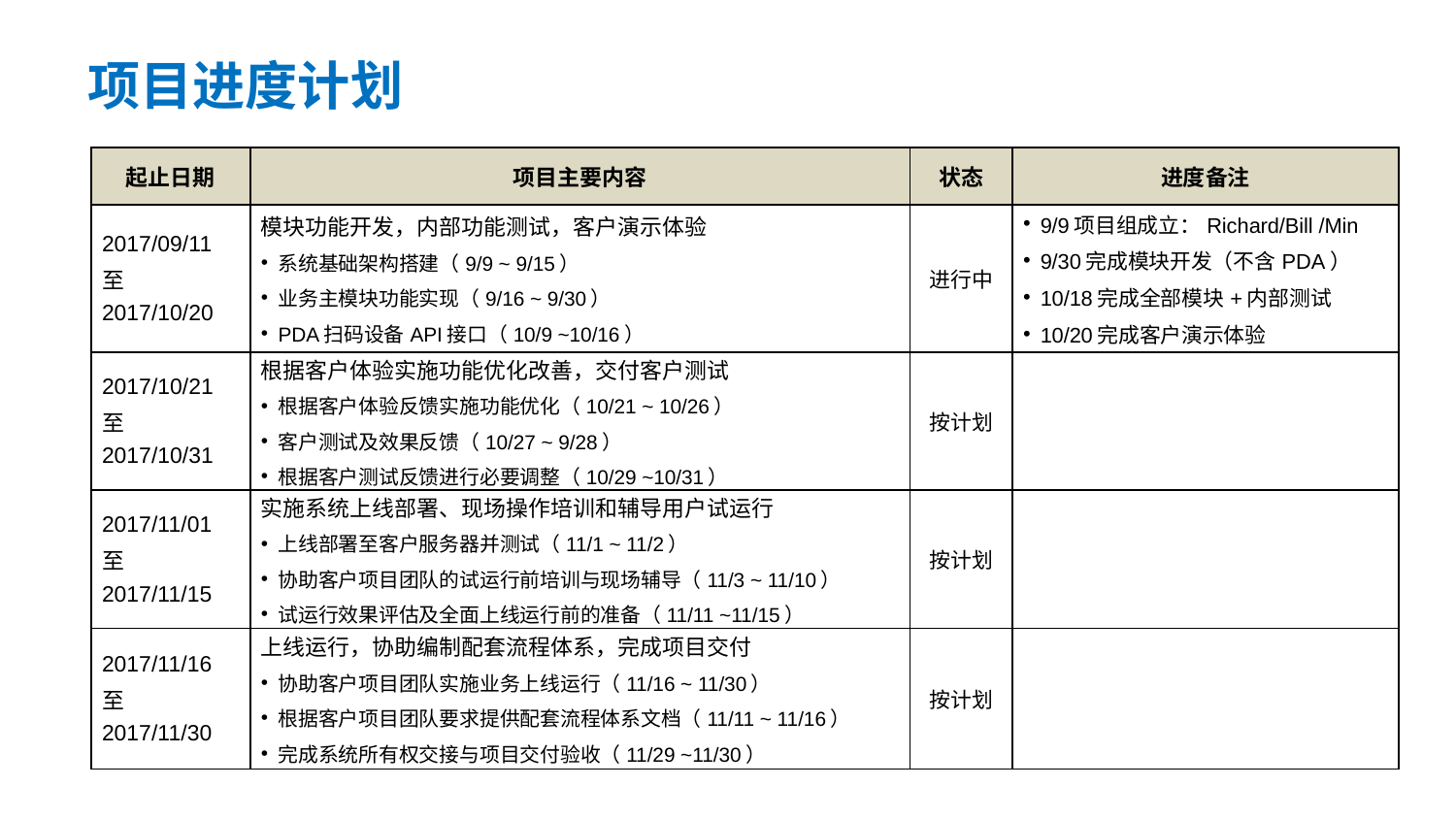

# 项目进度计划
| 起止日期 | 项目主要内容 | 状态 | 进度备注 |
| --- | --- | --- | --- |
| 2017/09/11 至 2017/10/20 | 模块功能开发，内部功能测试，客户演示体验 系统基础架构搭建（9/9 ~ 9/15） 业务主模块功能实现（9/16 ~ 9/30） PDA扫码设备API接口（10/9 ~10/16） | 进行中 | 9/9项目组成立：Richard/Bill /Min 9/30完成模块开发（不含PDA） 10/18完成全部模块+内部测试 10/20完成客户演示体验 |
| 2017/10/21 至 2017/10/31 | 根据客户体验实施功能优化改善，交付客户测试 根据客户体验反馈实施功能优化（10/21 ~ 10/26） 客户测试及效果反馈（10/27 ~ 9/28） 根据客户测试反馈进行必要调整（10/29 ~10/31） | 按计划 |  |
| 2017/11/01 至 2017/11/15 | 实施系统上线部署、现场操作培训和辅导用户试运行 上线部署至客户服务器并测试（11/1 ~ 11/2） 协助客户项目团队的试运行前培训与现场辅导（11/3 ~ 11/10） 试运行效果评估及全面上线运行前的准备（11/11 ~11/15） | 按计划 |  |
| 2017/11/16 至 2017/11/30 | 上线运行，协助编制配套流程体系，完成项目交付 协助客户项目团队实施业务上线运行（11/16 ~ 11/30） 根据客户项目团队要求提供配套流程体系文档（11/11 ~ 11/16） 完成系统所有权交接与项目交付验收（11/29 ~11/30） | 按计划 |  |